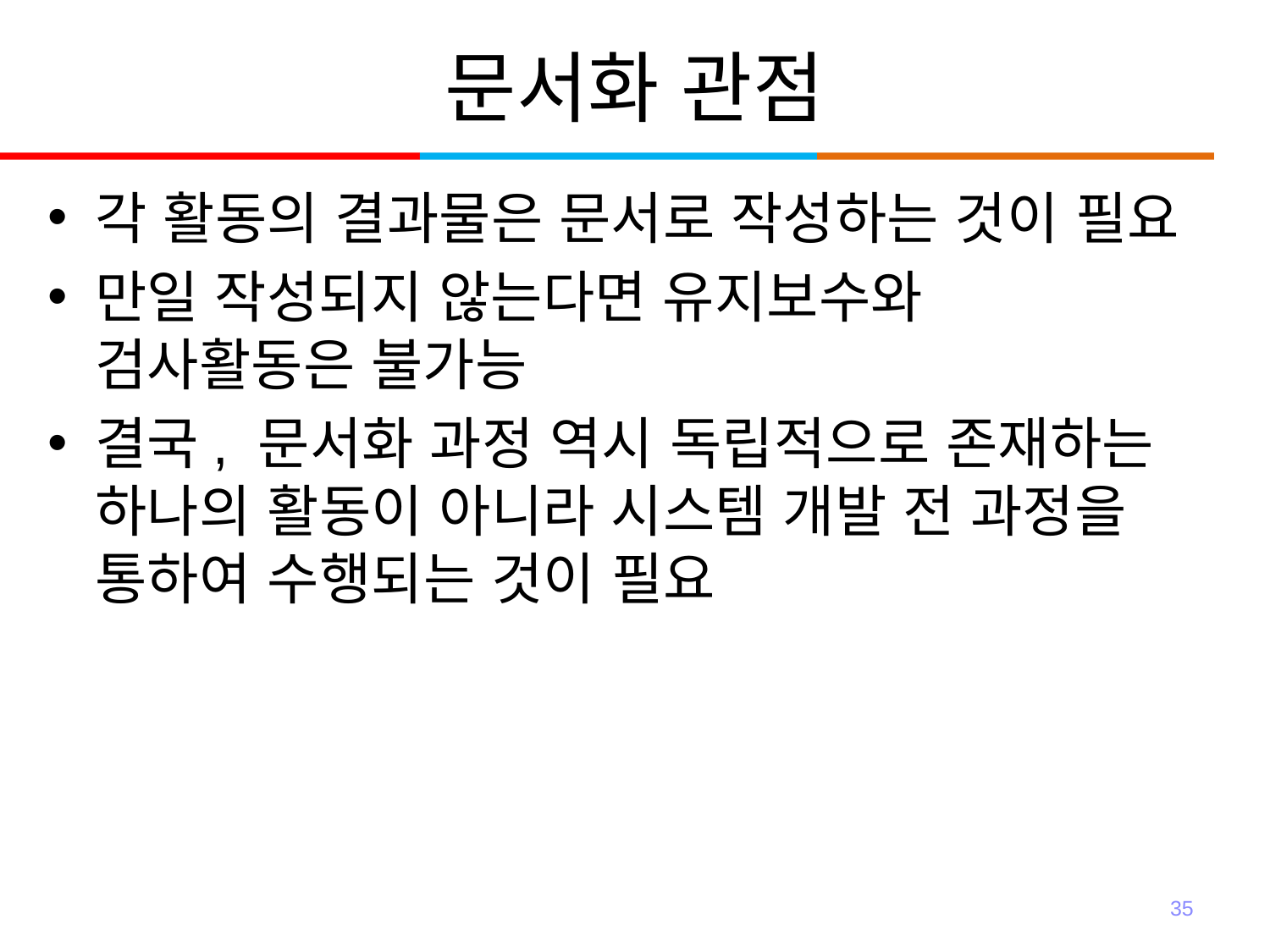

# 문서화 관점
각 활동의 결과물은 문서로 작성하는 것이 필요
만일 작성되지 않는다면 유지보수와 검사활동은 불가능
결국, 문서화 과정 역시 독립적으로 존재하는 하나의 활동이 아니라 시스템 개발 전 과정을 통하여 수행되는 것이 필요
35